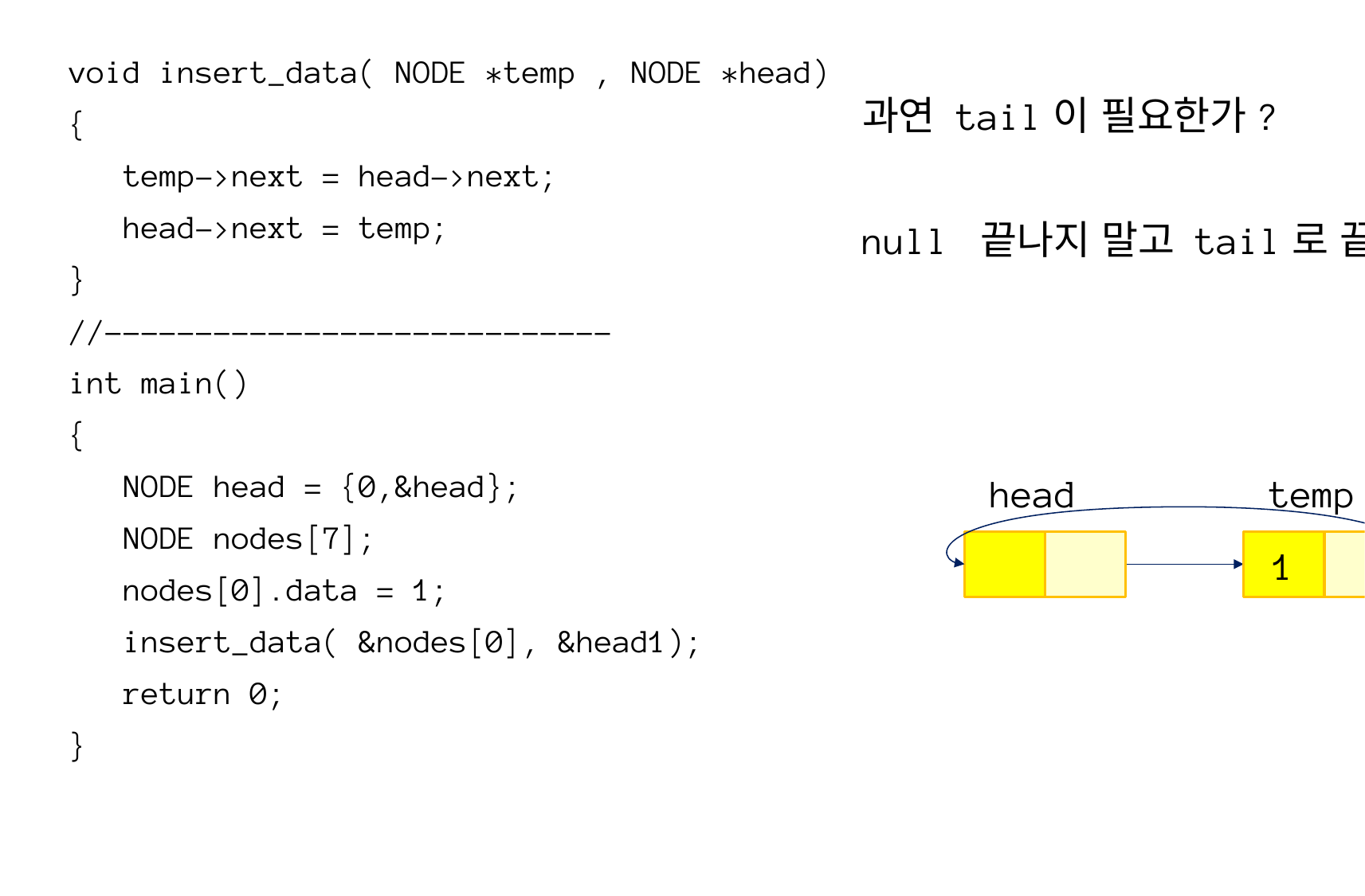

void insert_data( NODE *temp , NODE *head)
{
   temp->next = head->next;
   head->next = temp;
}
//----------------------------
int main()
{
   NODE head = {0,&head};
   NODE nodes[7];
   nodes[0].data = 1;
   insert_data( &nodes[0], &head1);
   return 0;
}
과연 tail이 필요한가?

null 끝나지 말고 tail로 끝나게 하자.
head
temp

1